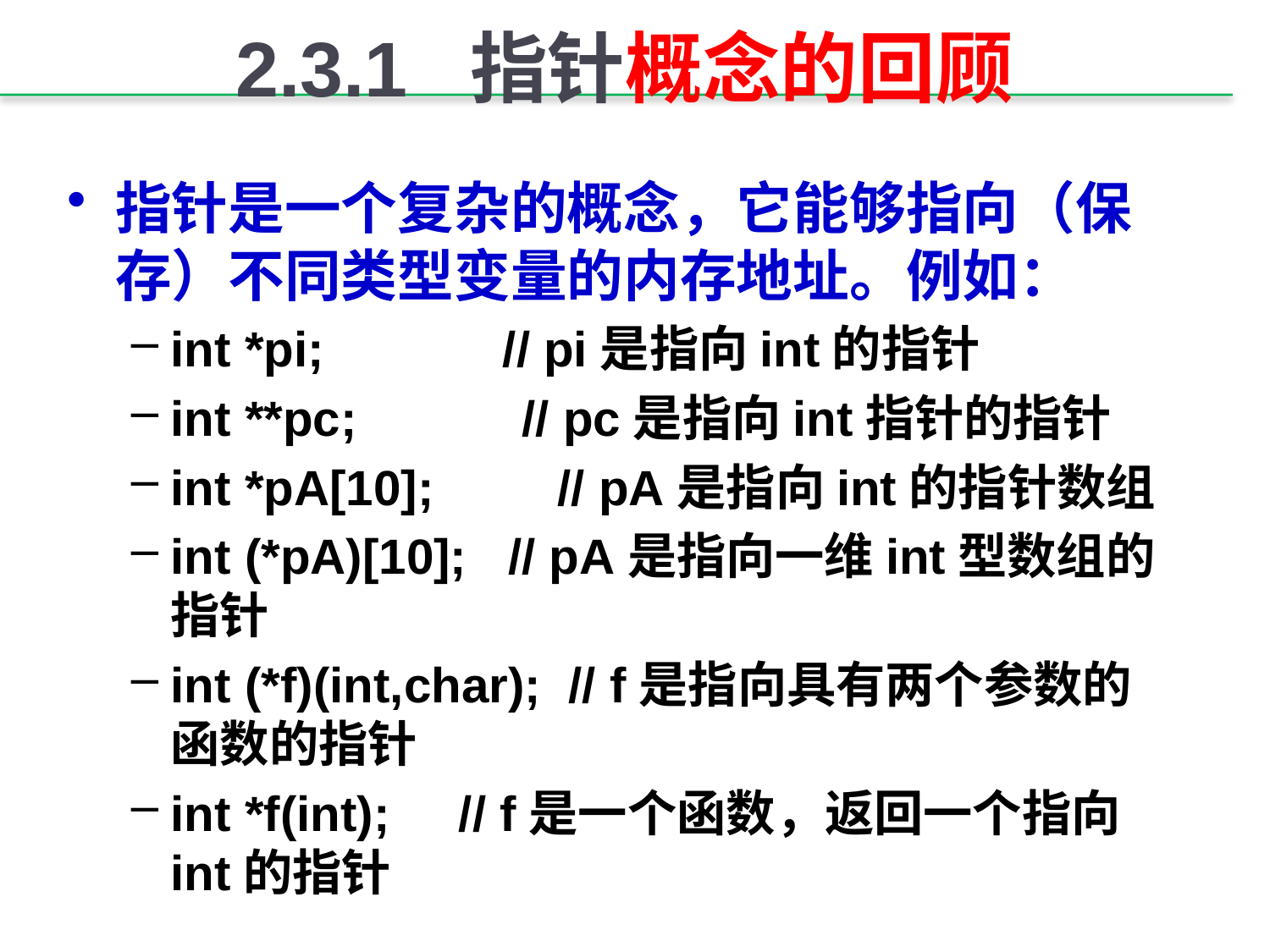

# 2.3.1  指针概念的回顾
指针是一个复杂的概念，它能够指向（保存）不同类型变量的内存地址。例如：
int *pi;             // pi是指向int的指针
int **pc;            // pc是指向int指针的指针
int *pA[10];         // pA是指向int的指针数组
int (*pA)[10];   // pA是指向一维int型数组的指针
int (*f)(int,char);  // f是指向具有两个参数的函数的指针
int *f(int);     // f是一个函数，返回一个指向int的指针